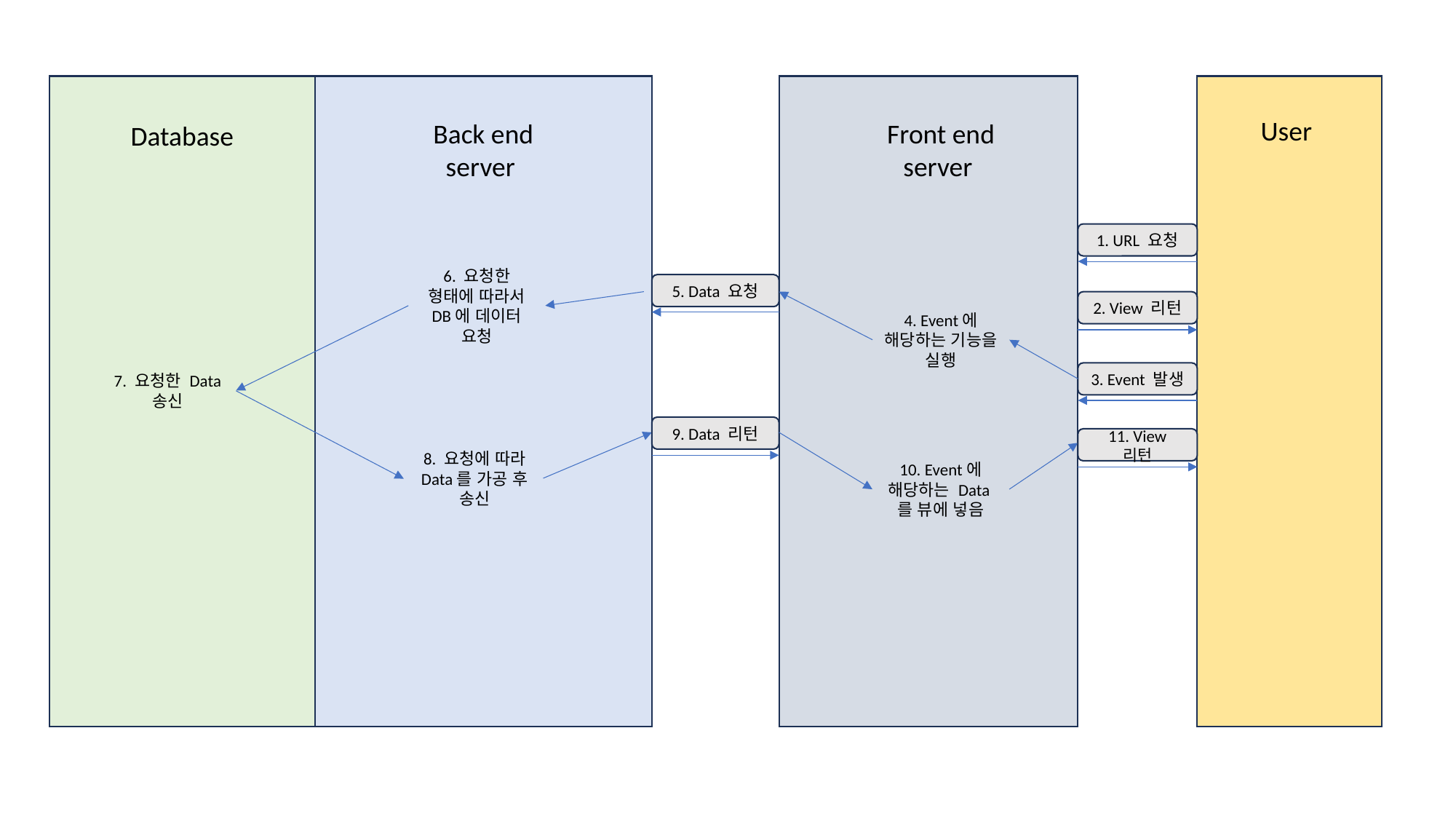

User
Back end
server
Front end
server
Database
1. URL 요청
6. 요청한 형태에 따라서 DB에 데이터 요청
5. Data 요청
2. View 리턴
4. Event에 해당하는 기능을 실행
3. Event 발생
7. 요청한 Data 송신
9. Data 리턴
11. View 리턴
8. 요청에 따라 Data를 가공 후 송신
10. Event에 해당하는 Data를 뷰에 넣음